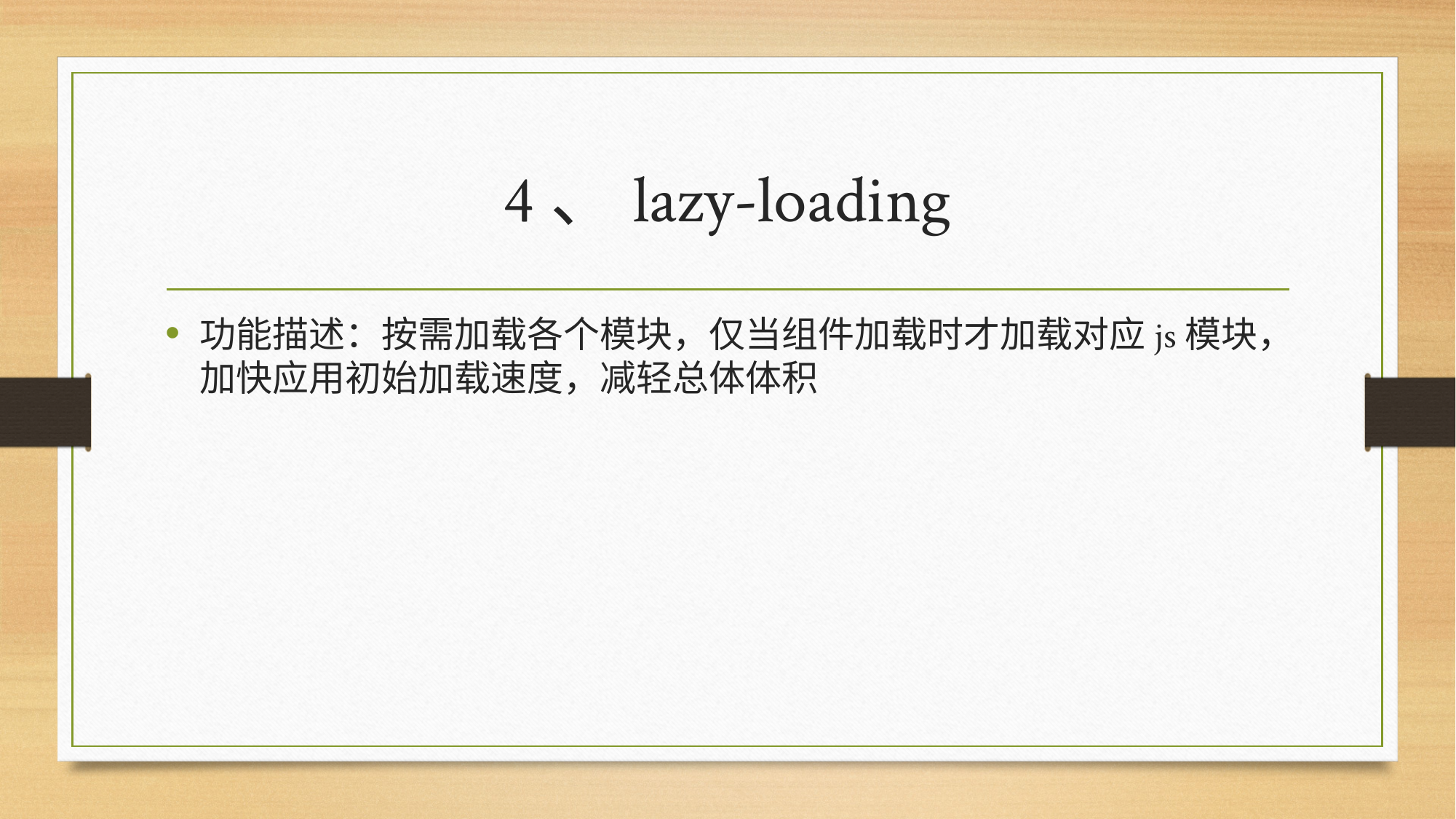

# 4、lazy-loading
功能描述：按需加载各个模块，仅当组件加载时才加载对应js模块，加快应用初始加载速度，减轻总体体积